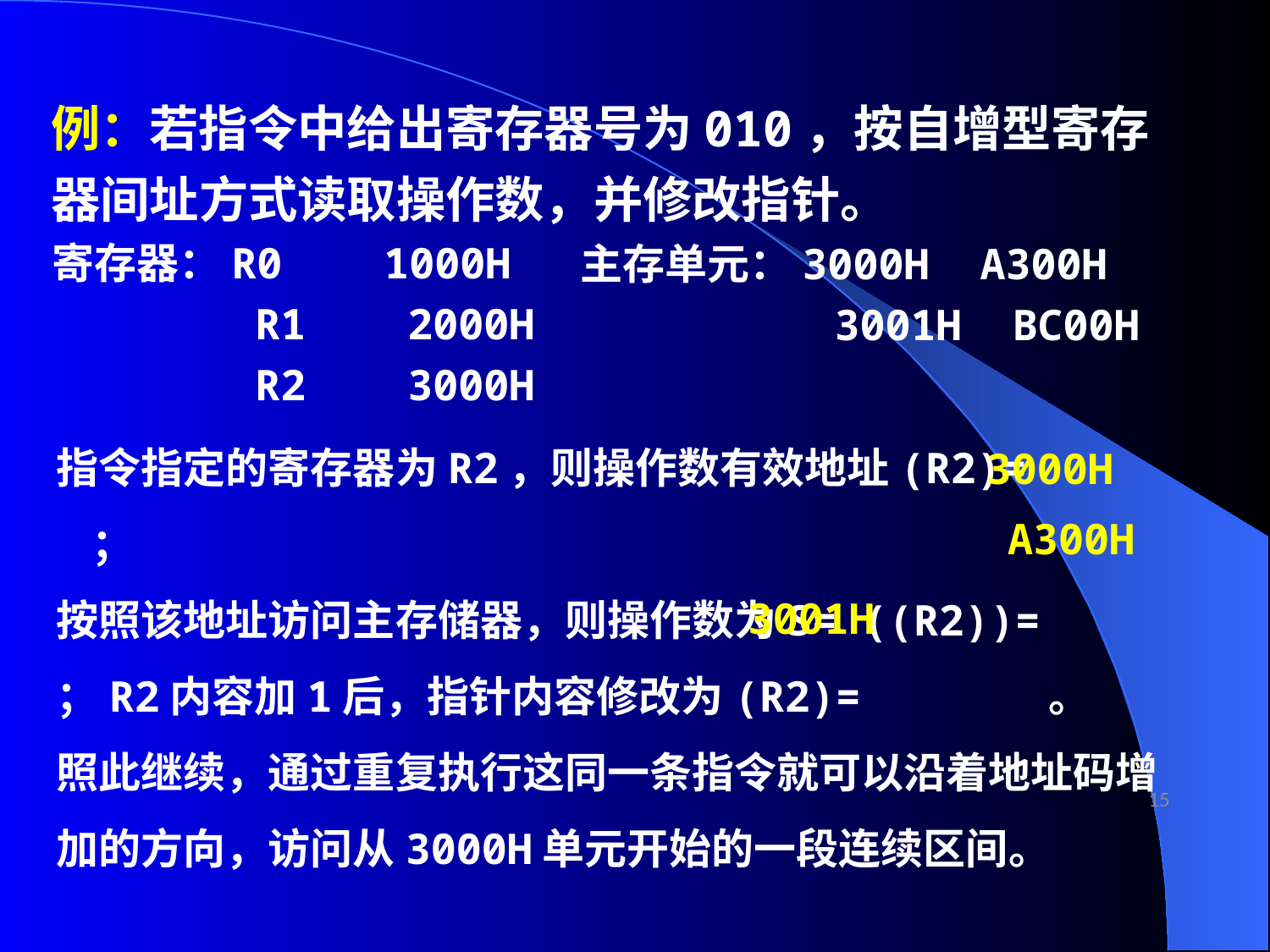

例：若指令中给出寄存器号为010，按自增型寄存器间址方式读取操作数，并修改指针。
寄存器：R0    1000H
        R1    2000H
        R2    3000H
主存单元：3000H  A300H
          3001H  BC00H
指令指定的寄存器为R2，则操作数有效地址(R2)=        ；
按照该地址访问主存储器，则操作数为S= ((R2))=      ；R2内容加1后，指针内容修改为(R2)=       。
照此继续，通过重复执行这同一条指令就可以沿着地址码增加的方向，访问从3000H单元开始的一段连续区间。
3000H
A300H
3001H
15